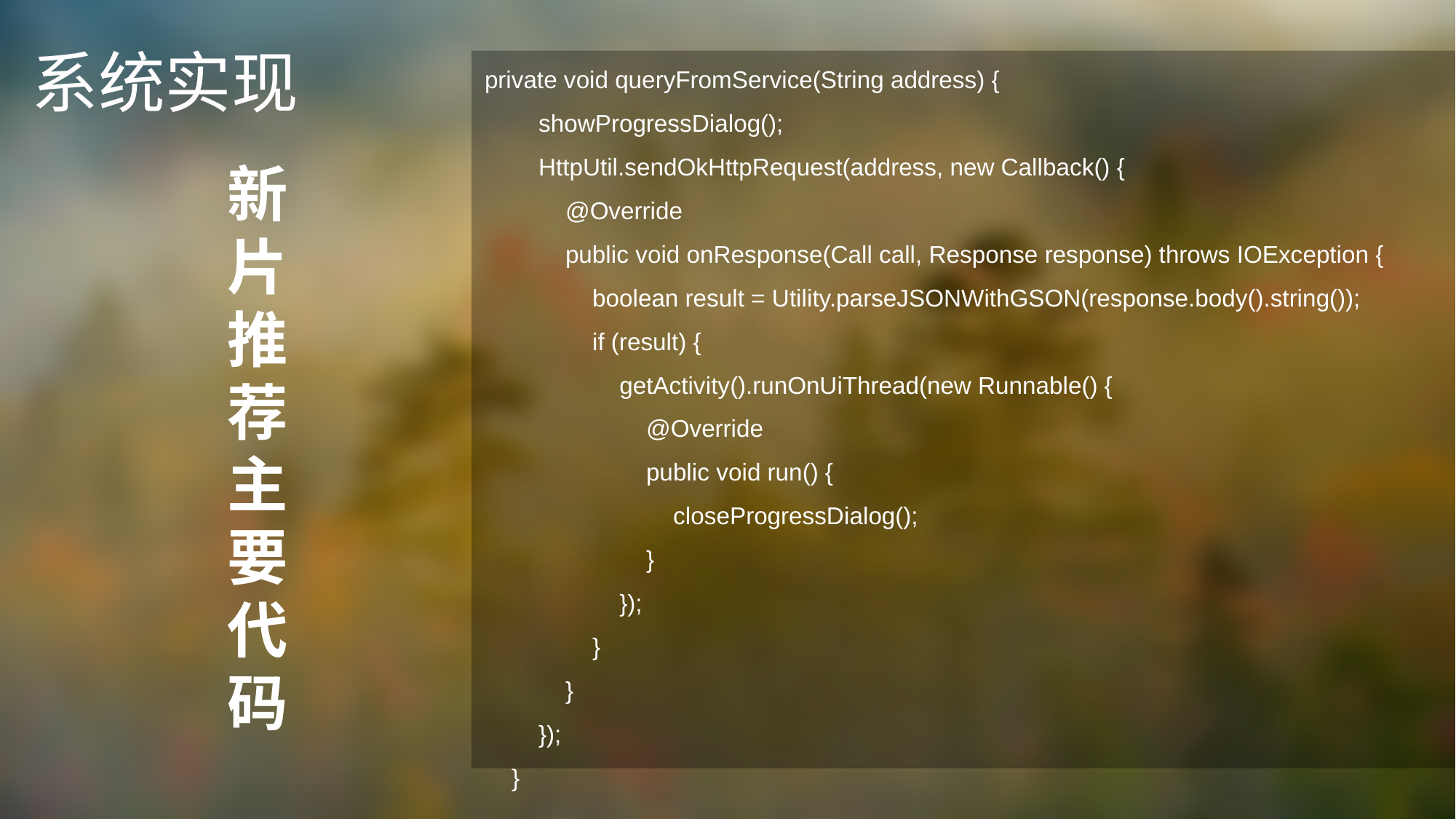

系统实现
private void queryFromService(String address) {
        showProgressDialog();
        HttpUtil.sendOkHttpRequest(address, new Callback() {
            @Override
            public void onResponse(Call call, Response response) throws IOException {
                boolean result = Utility.parseJSONWithGSON(response.body().string());
                if (result) {
                    getActivity().runOnUiThread(new Runnable() {
                        @Override
                        public void run() {
                            closeProgressDialog();
                        }
                    });
                }
            }
        });
    }
新片推荐主要代码